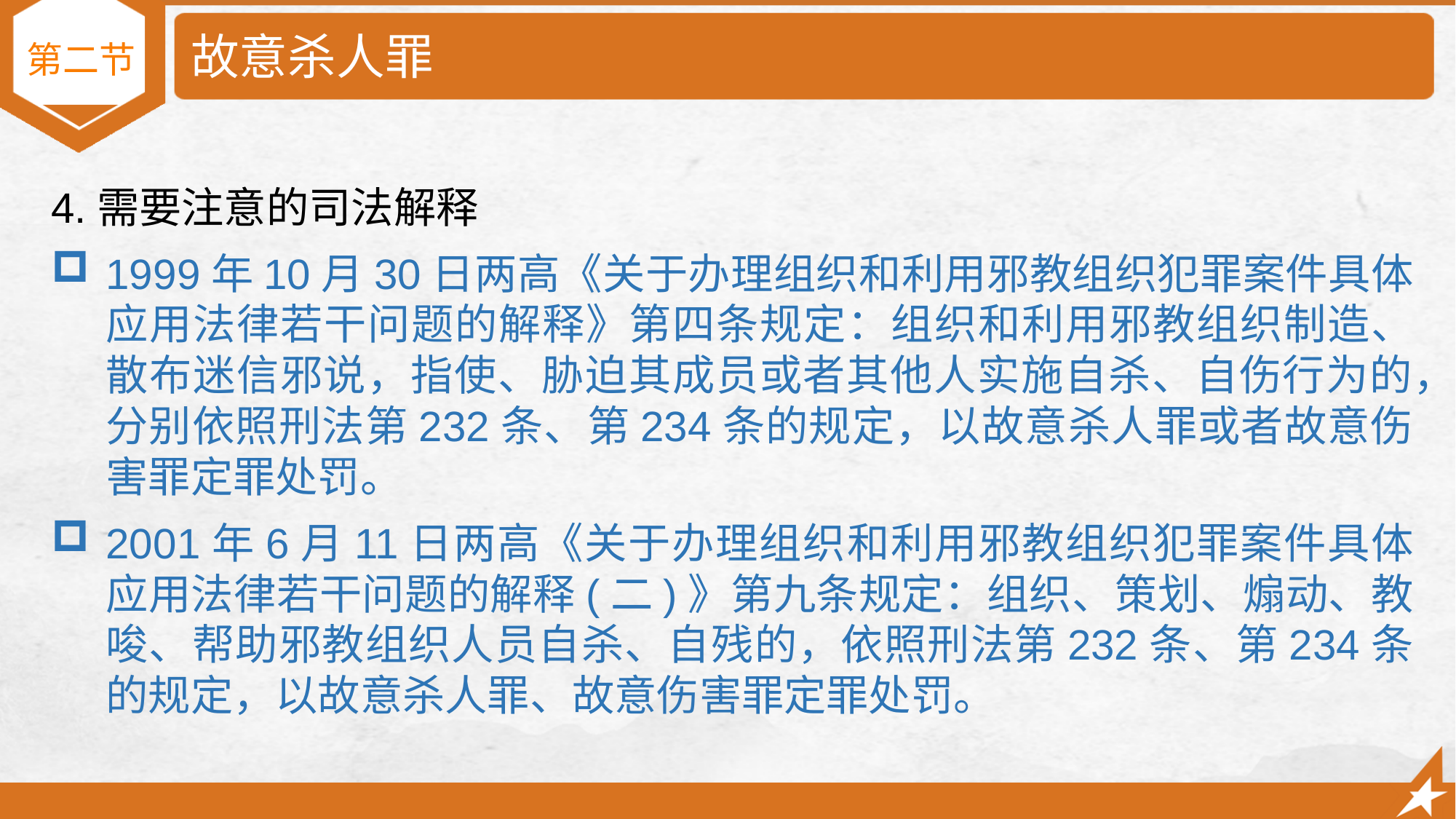

# 故意杀人罪

第二节

4.需要注意的司法解释
1999年10月30日两高《关于办理组织和利用邪教组织犯罪案件具体应用法律若干问题的解释》第四条规定：组织和利用邪教组织制造、散布迷信邪说，指使、胁迫其成员或者其他人实施自杀、自伤行为的，分别依照刑法第232条、第234条的规定，以故意杀人罪或者故意伤害罪定罪处罚。
2001年6月11日两高《关于办理组织和利用邪教组织犯罪案件具体应用法律若干问题的解释(二)》第九条规定：组织、策划、煽动、教唆、帮助邪教组织人员自杀、自残的，依照刑法第232条、第234条的规定，以故意杀人罪、故意伤害罪定罪处罚。